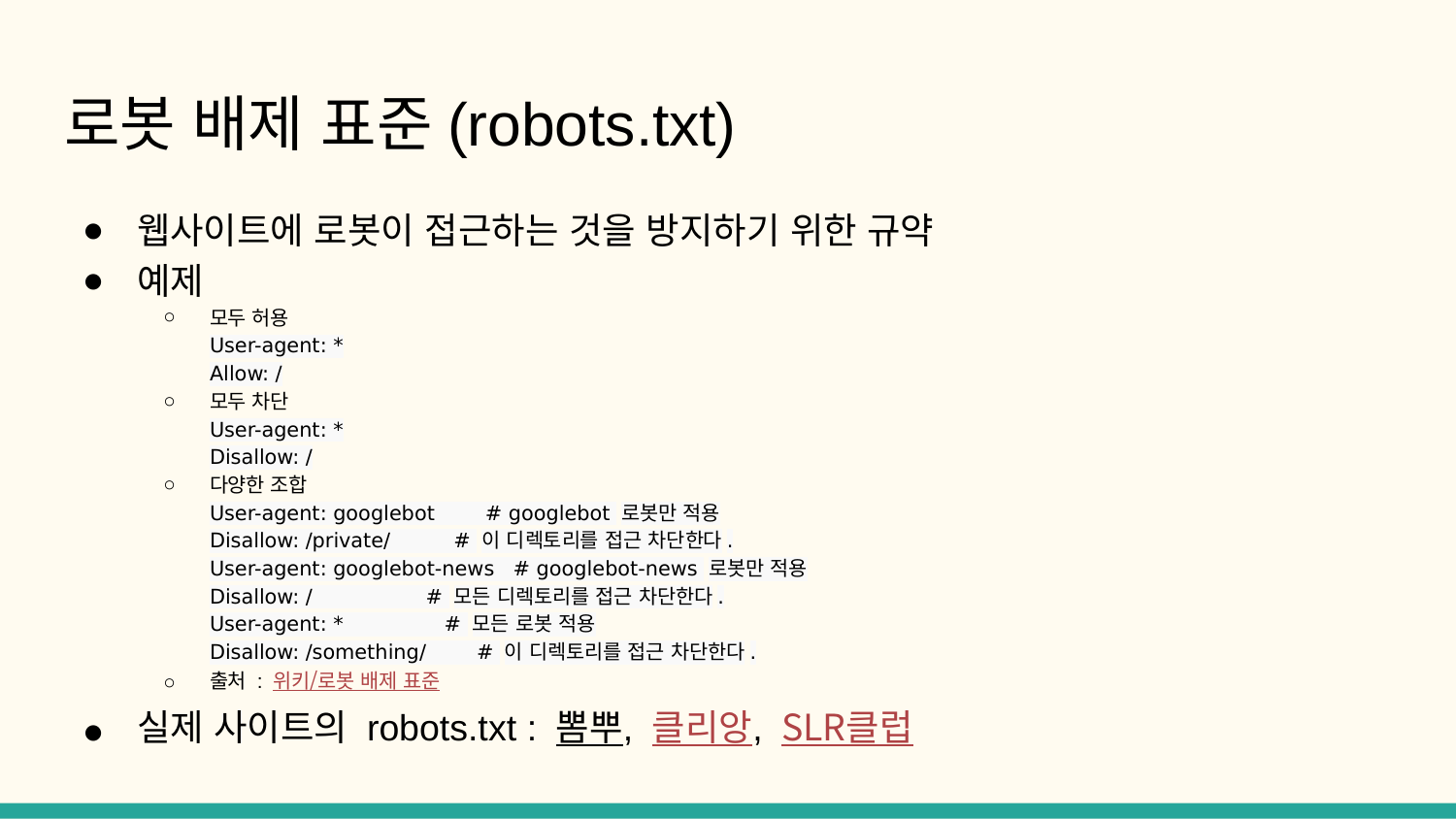

# 로봇 배제 표준(robots.txt)
웹사이트에 로봇이 접근하는 것을 방지하기 위한 규약
예제
모두 허용
User-agent: *
Allow: /
모두 차단
User-agent: *
Disallow: /
다양한 조합
User-agent: googlebot        # googlebot 로봇만 적용
Disallow: /private/          # 이 디렉토리를 접근 차단한다.
User-agent: googlebot-news   # googlebot-news 로봇만 적용
Disallow: /                  # 모든 디렉토리를 접근 차단한다.
User-agent: *                # 모든 로봇 적용
Disallow: /something/        # 이 디렉토리를 접근 차단한다.
출처 : 위키/로봇 배제 표준
실제 사이트의 robots.txt : 뽐뿌, 클리앙, SLR클럽